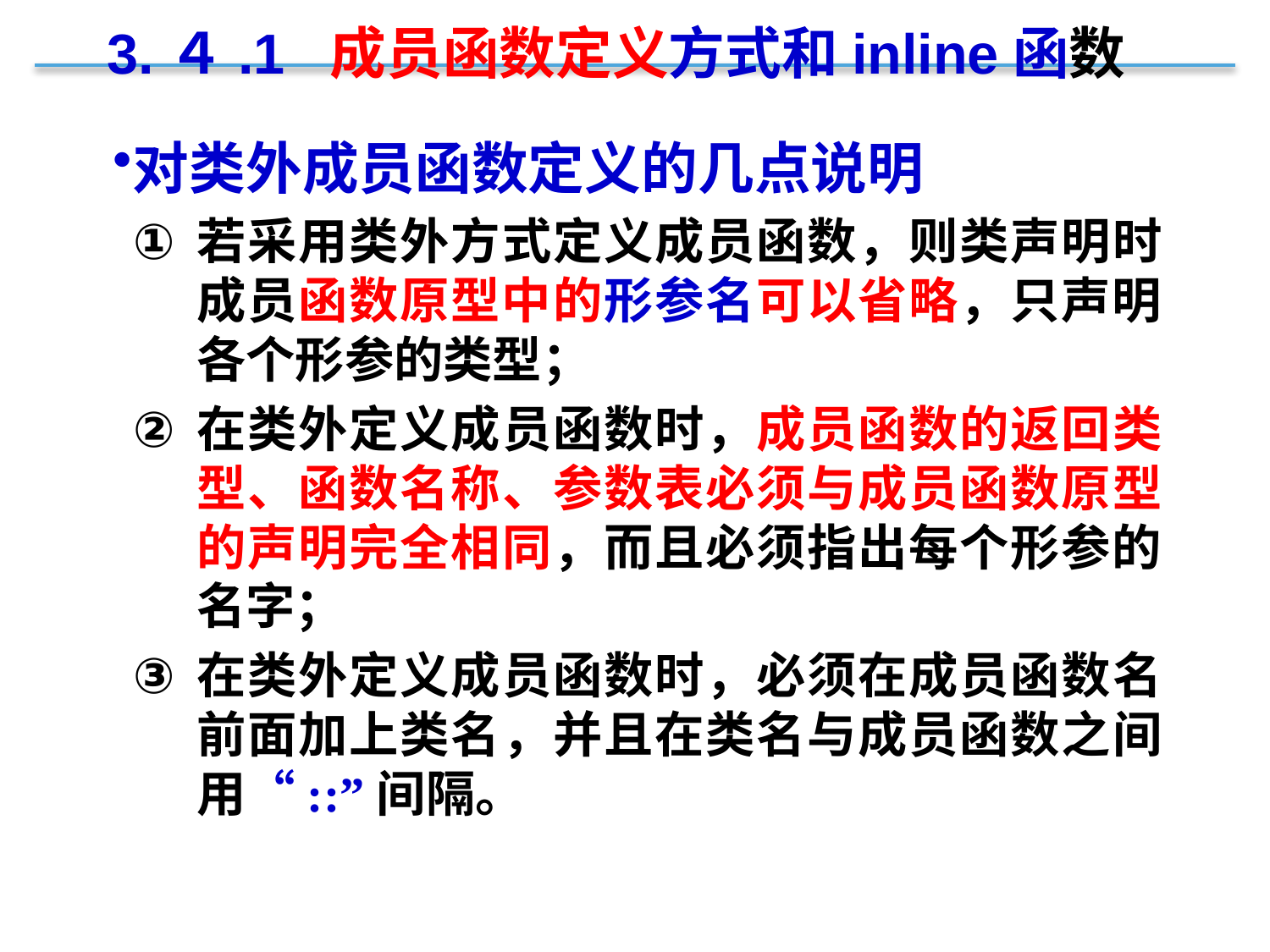

3.４.1  成员函数定义方式和inline函数
对类外成员函数定义的几点说明
若采用类外方式定义成员函数，则类声明时成员函数原型中的形参名可以省略，只声明各个形参的类型；
在类外定义成员函数时，成员函数的返回类型、函数名称、参数表必须与成员函数原型的声明完全相同，而且必须指出每个形参的名字；
在类外定义成员函数时，必须在成员函数名前面加上类名，并且在类名与成员函数之间用“::”间隔。